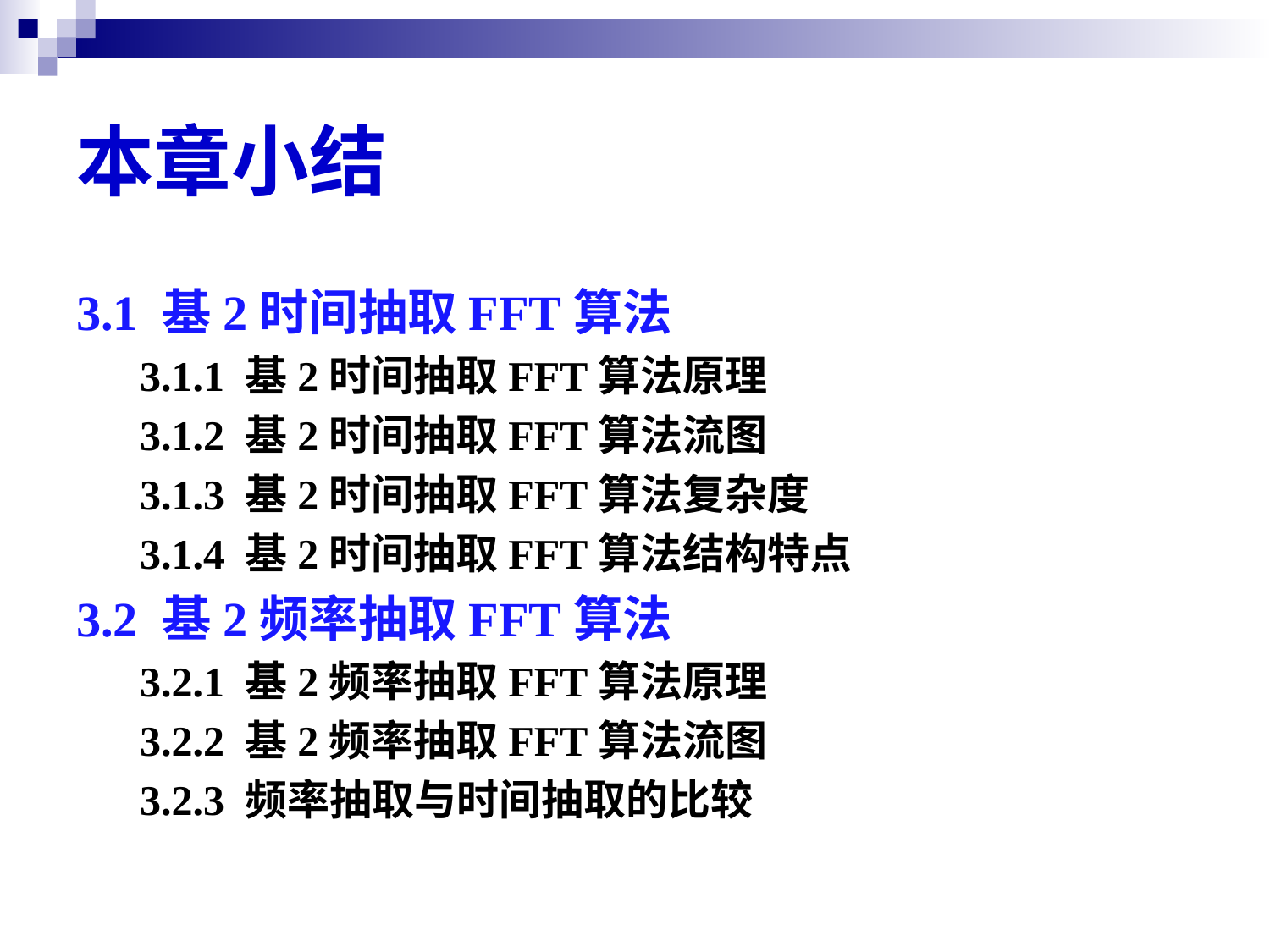

# 本章小结
3.1 基2时间抽取FFT算法
3.1.1 基2时间抽取FFT算法原理
3.1.2 基2时间抽取FFT算法流图
3.1.3 基2时间抽取FFT算法复杂度
3.1.4 基2时间抽取FFT算法结构特点
3.2 基2频率抽取FFT算法
3.2.1 基2频率抽取FFT算法原理
3.2.2 基2频率抽取FFT算法流图
3.2.3 频率抽取与时间抽取的比较